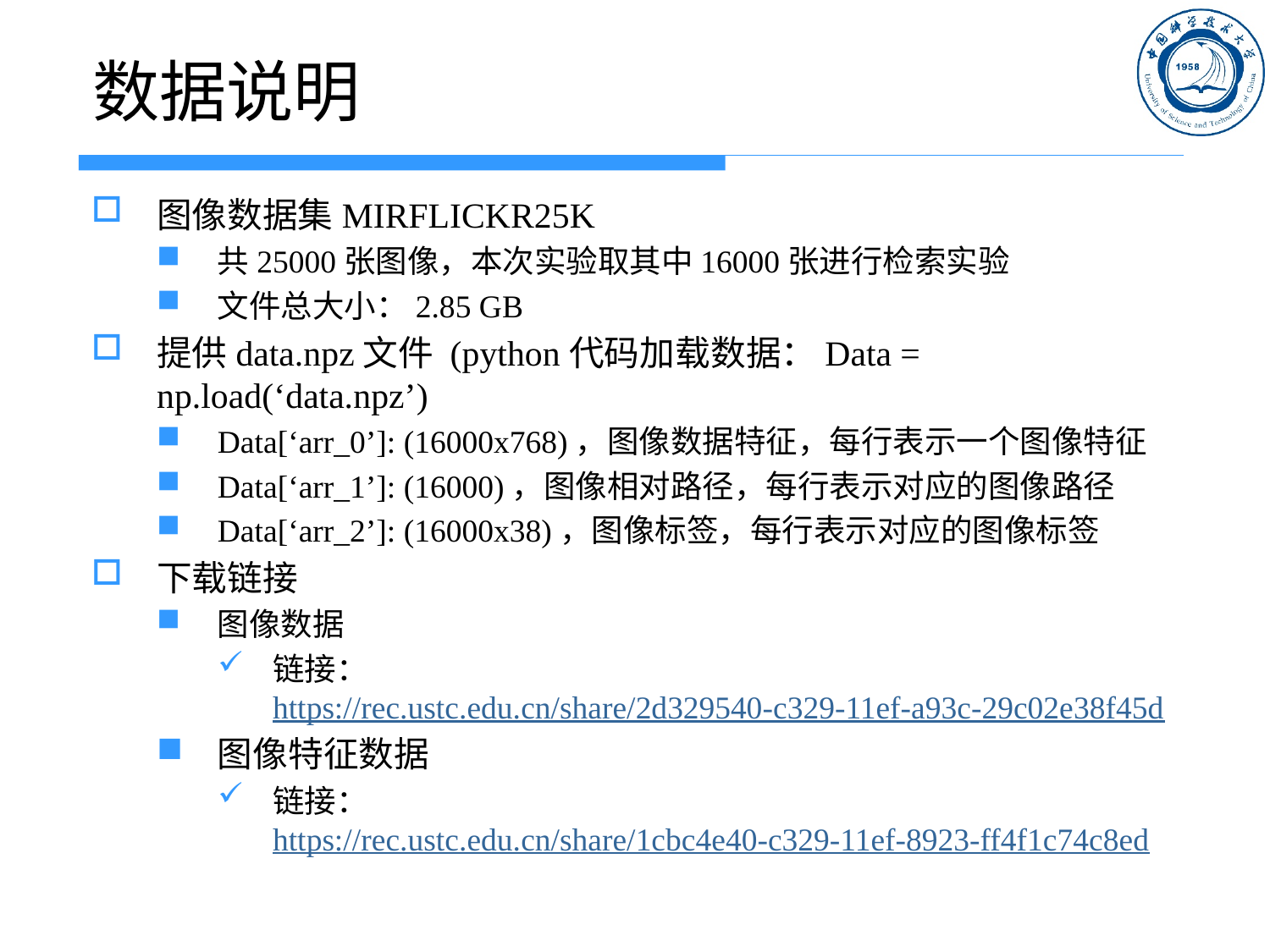

# 数据说明
图像数据集MIRFLICKR25K
共25000张图像，本次实验取其中16000张进行检索实验
文件总大小：2.85 GB
提供data.npz文件 (python代码加载数据：Data = np.load(‘data.npz’)
Data[‘arr_0’]: (16000x768)，图像数据特征，每行表示一个图像特征
Data[‘arr_1’]: (16000)，图像相对路径，每行表示对应的图像路径
Data[‘arr_2’]: (16000x38)，图像标签，每行表示对应的图像标签
下载链接
图像数据
链接：https://rec.ustc.edu.cn/share/2d329540-c329-11ef-a93c-29c02e38f45d
图像特征数据
链接：https://rec.ustc.edu.cn/share/1cbc4e40-c329-11ef-8923-ff4f1c74c8ed